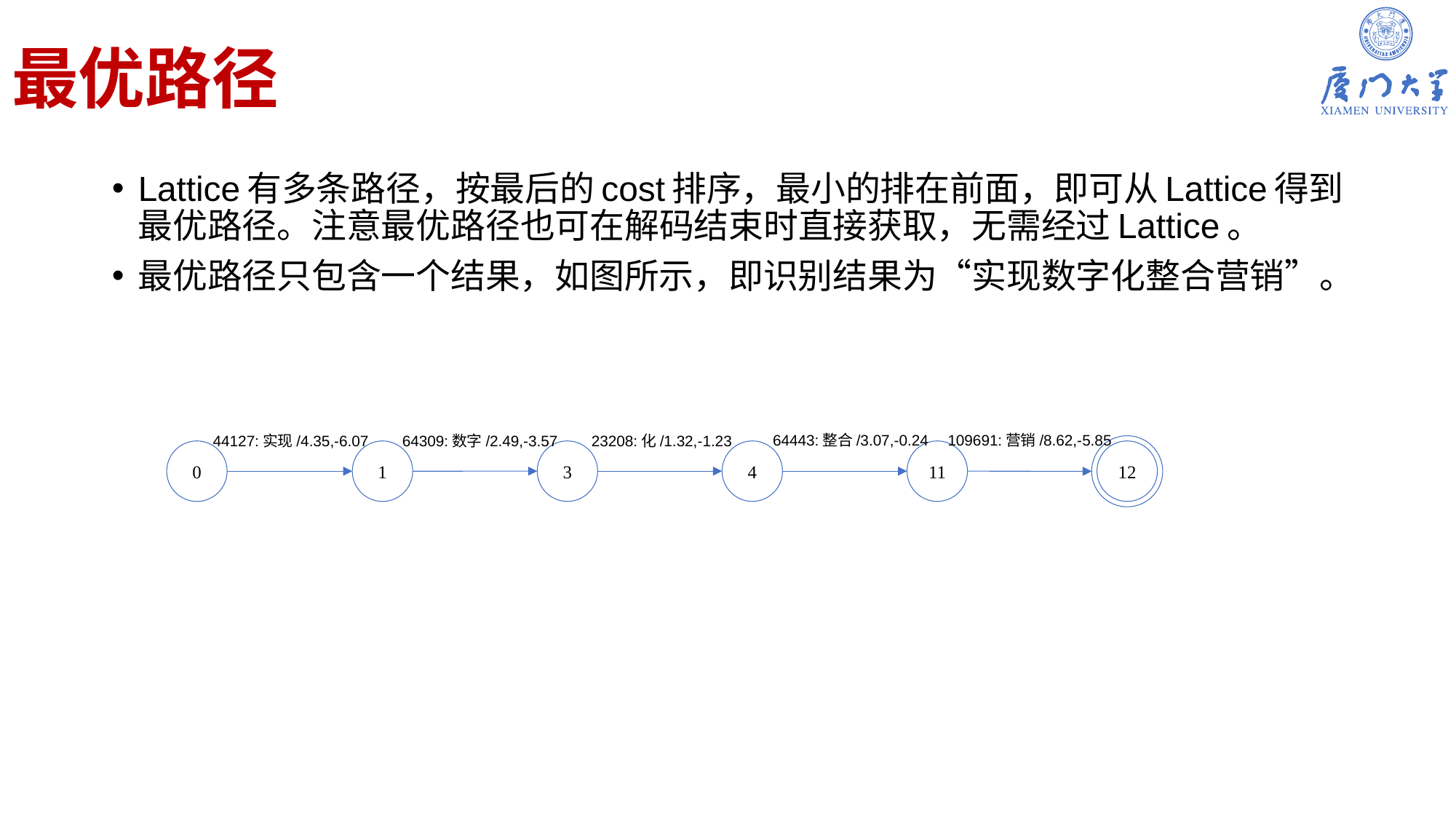

# 最优路径
Lattice有多条路径，按最后的cost排序，最小的排在前面，即可从Lattice得到最优路径。注意最优路径也可在解码结束时直接获取，无需经过Lattice。
最优路径只包含一个结果，如图所示，即识别结果为“实现数字化整合营销”。
109691:营销/8.62,-5.85
64443:整合/3.07,-0.24
64309:数字/2.49,-3.57
23208:化/1.32,-1.23
44127:实现/4.35,-6.07

11
12
3
4
0
1